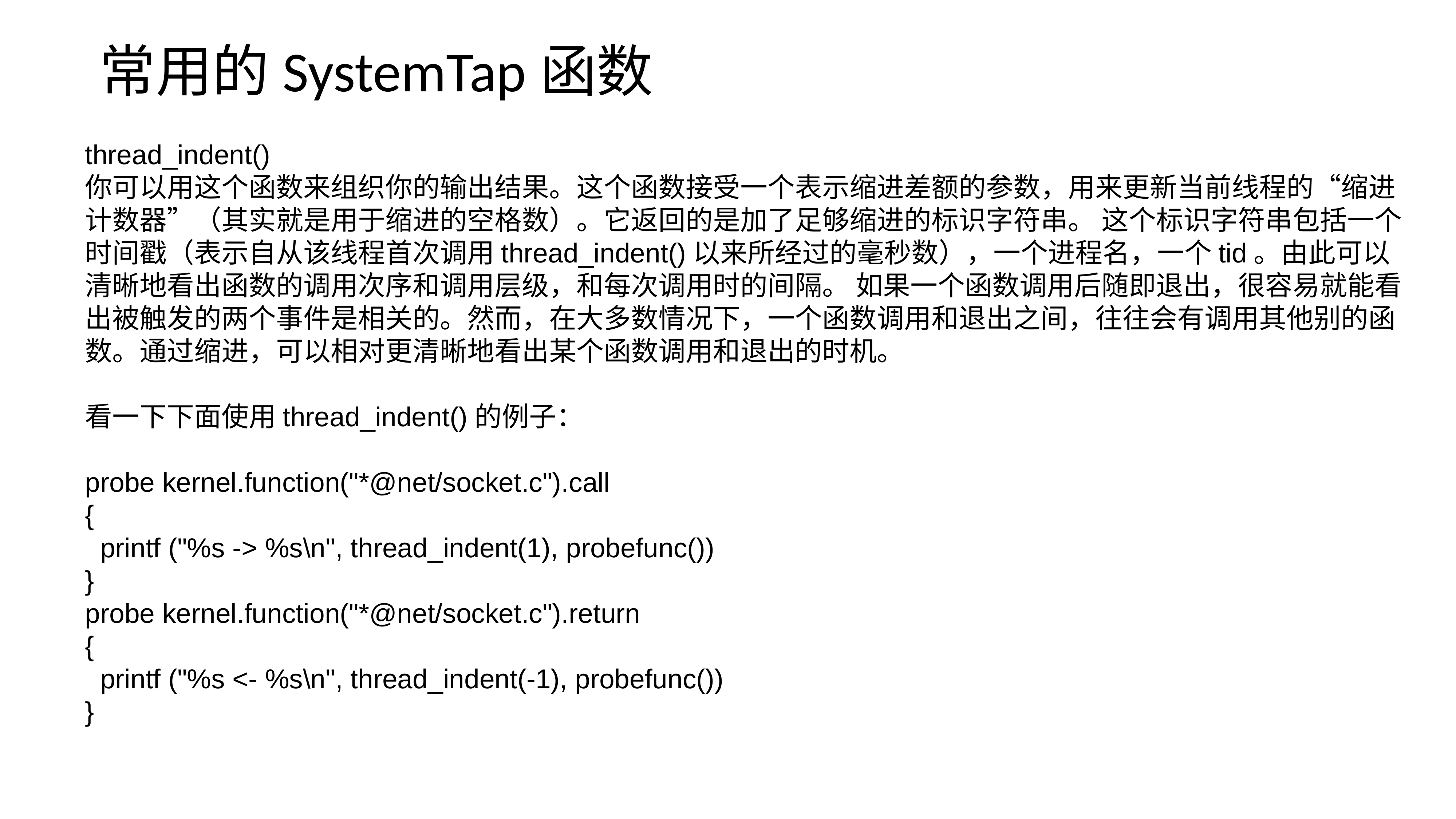

常用的SystemTap函数
thread_indent()
你可以用这个函数来组织你的输出结果。这个函数接受一个表示缩进差额的参数，用来更新当前线程的“缩进计数器”（其实就是用于缩进的空格数）。它返回的是加了足够缩进的标识字符串。 这个标识字符串包括一个时间戳（表示自从该线程首次调用thread_indent()以来所经过的毫秒数），一个进程名，一个tid。由此可以清晰地看出函数的调用次序和调用层级，和每次调用时的间隔。 如果一个函数调用后随即退出，很容易就能看出被触发的两个事件是相关的。然而，在大多数情况下，一个函数调用和退出之间，往往会有调用其他别的函数。通过缩进，可以相对更清晰地看出某个函数调用和退出的时机。

看一下下面使用thread_indent()的例子：

probe kernel.function("*@net/socket.c").call
{
  printf ("%s -> %s\n", thread_indent(1), probefunc())
}
probe kernel.function("*@net/socket.c").return
{
  printf ("%s <- %s\n", thread_indent(-1), probefunc())
}